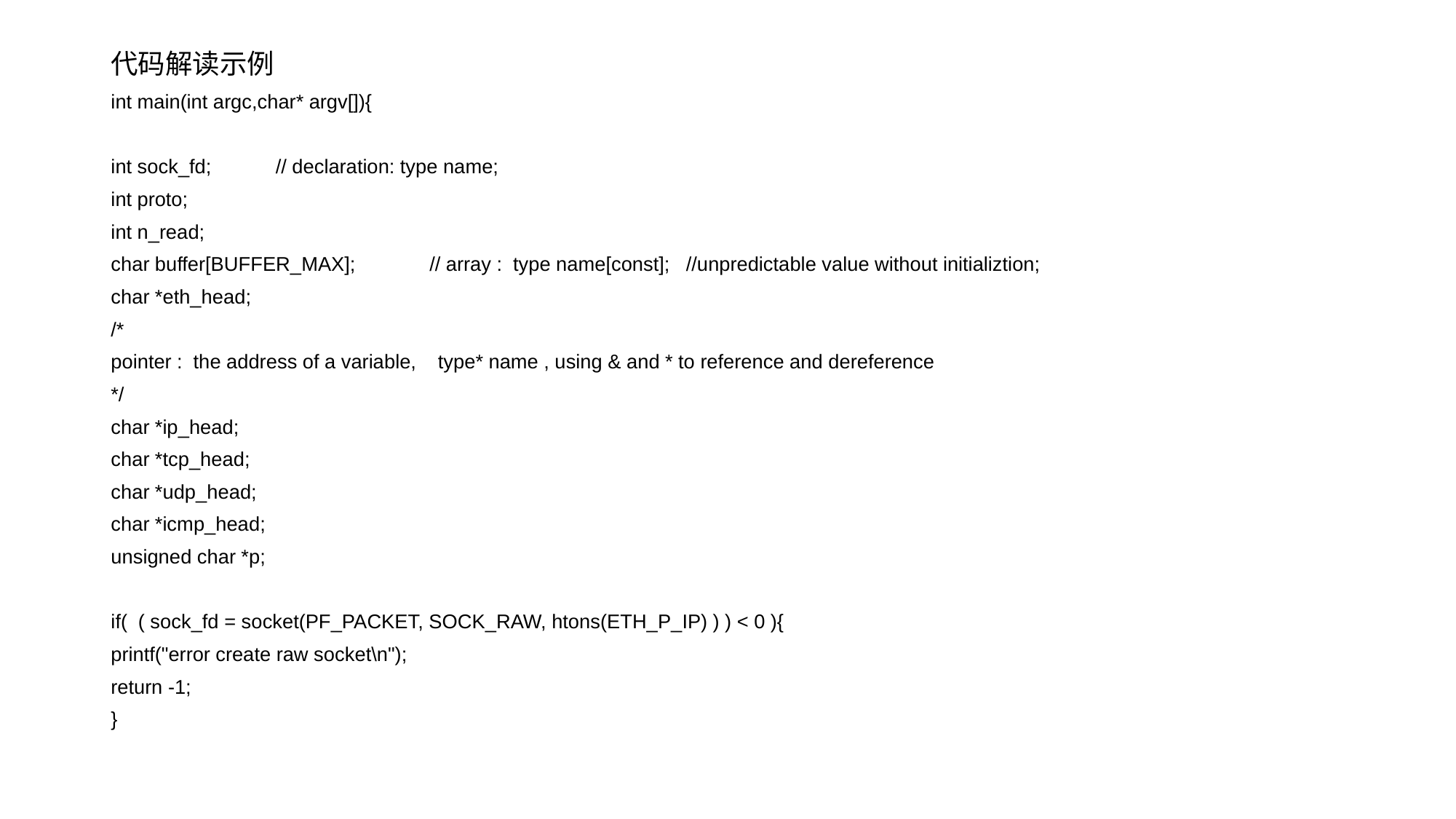

# 代码解读示例
int main(int argc,char* argv[]){

int sock_fd;  			 // declaration: type name;
int proto;
int n_read;
char buffer[BUFFER_MAX]; 	// array :  type name[const];   //unpredictable value without initializtion;
char *eth_head;
/*
pointer :  the address of a variable,    type* name , using & and * to reference and dereference
*/
char *ip_head;
char *tcp_head;
char *udp_head;
char *icmp_head;
unsigned char *p;

if(  ( sock_fd = socket(PF_PACKET, SOCK_RAW, htons(ETH_P_IP) ) ) < 0 ){
printf("error create raw socket\n");
return -1;
}